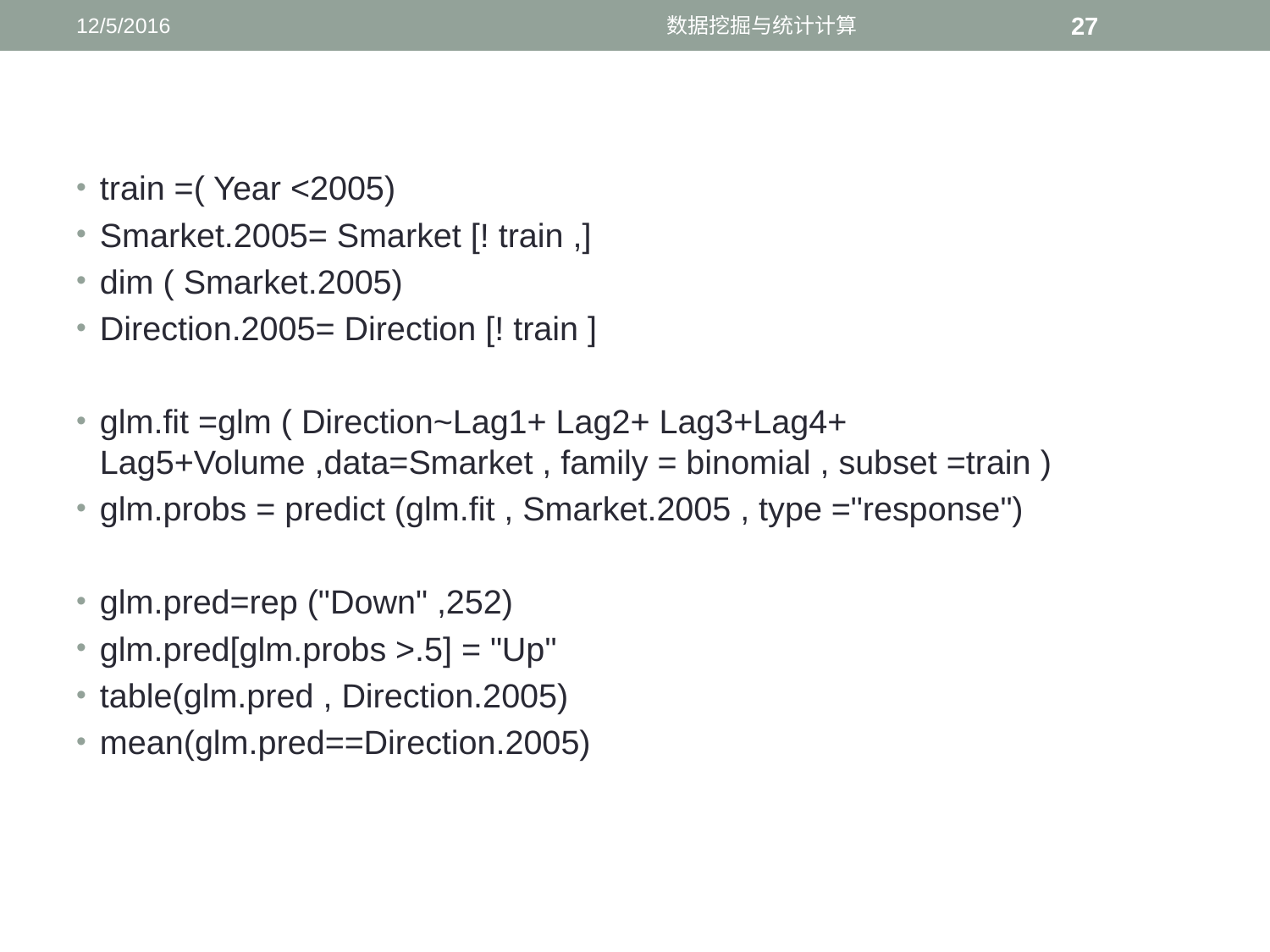

12/5/2016
数据挖掘与统计计算
27

train =( Year <2005)
Smarket.2005= Smarket [! train ,]
dim ( Smarket.2005)
Direction.2005= Direction [! train ]

glm.fit =glm ( Direction~Lag1+ Lag2+ Lag3+Lag4+ Lag5+Volume ,data=Smarket , family = binomial , subset =train )
glm.probs = predict (glm.fit , Smarket.2005 , type ="response")

glm.pred=rep ("Down" ,252)
glm.pred[glm.probs >.5] = "Up"
table(glm.pred , Direction.2005)
mean(glm.pred==Direction.2005)